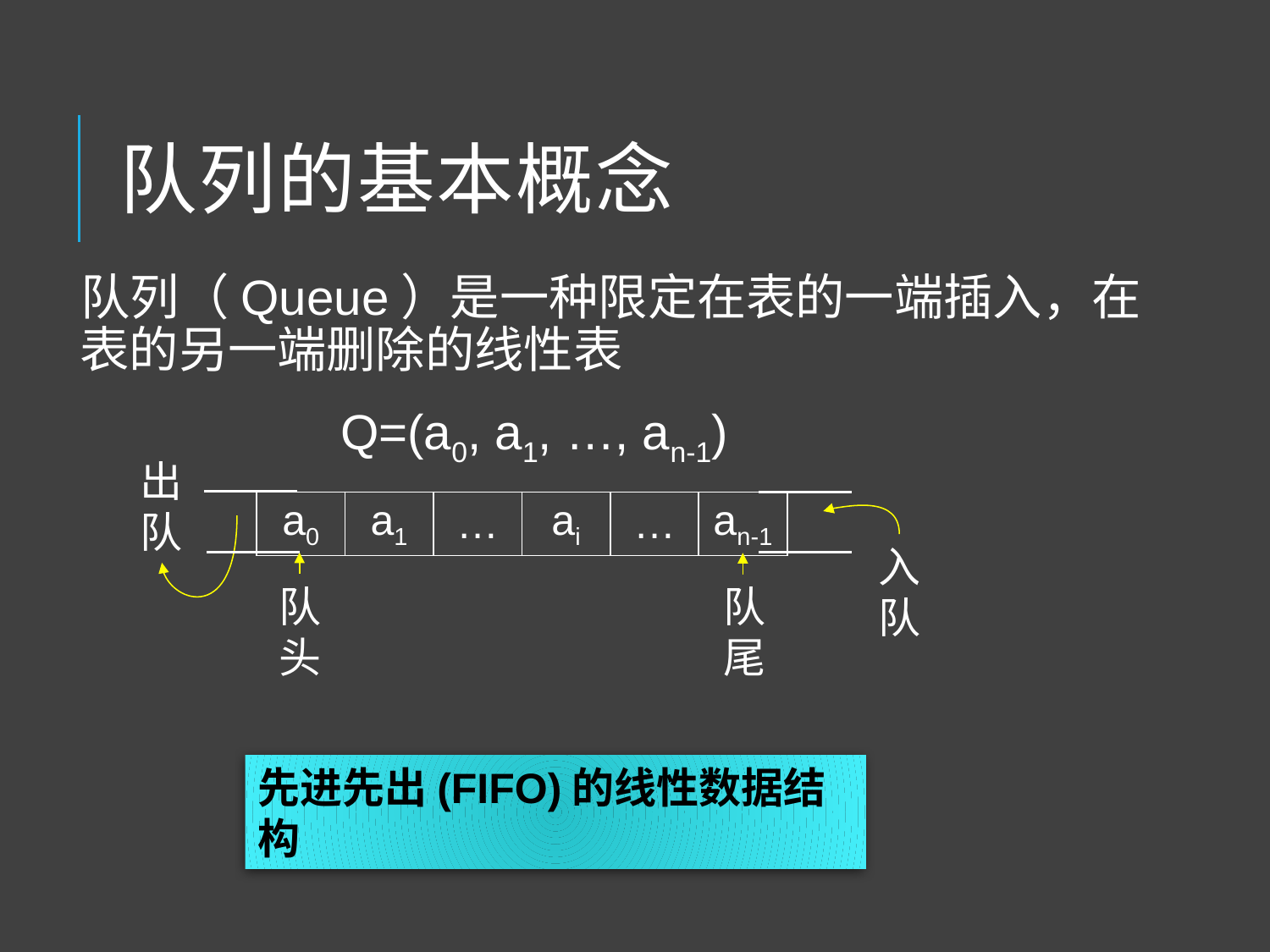

# 队列的基本概念
队列（Queue）是一种限定在表的一端插入，在表的另一端删除的线性表
Q=(a0, a1, …, an-1)
出队
| a0 | a1 | … | ai | … | an-1 |
| --- | --- | --- | --- | --- | --- |
入队
队头
队尾
先进先出(FIFO)的线性数据结构